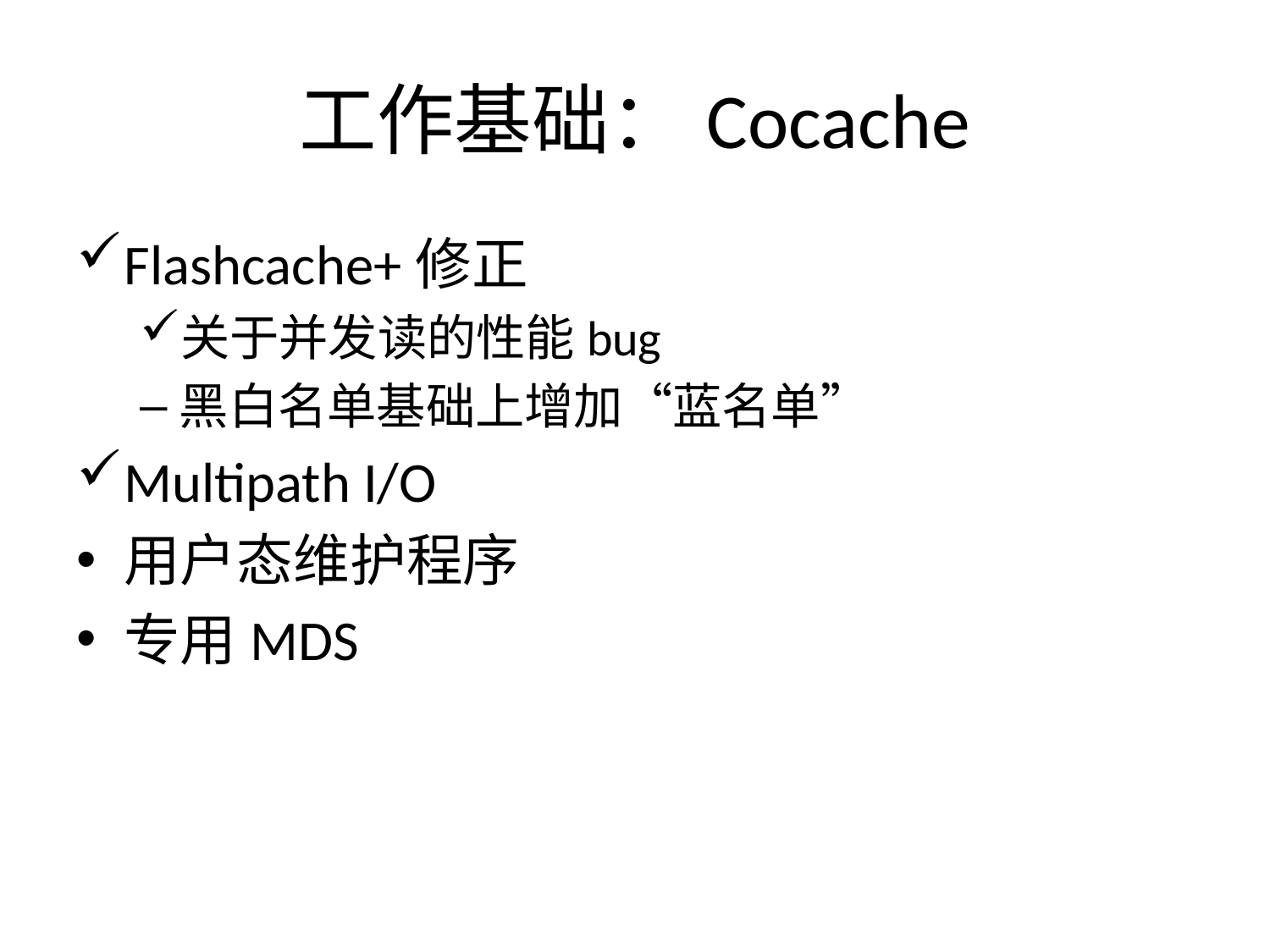

# 工作基础：Cocache
Flashcache+修正
关于并发读的性能bug
黑白名单基础上增加“蓝名单”
Multipath I/O
用户态维护程序
专用MDS